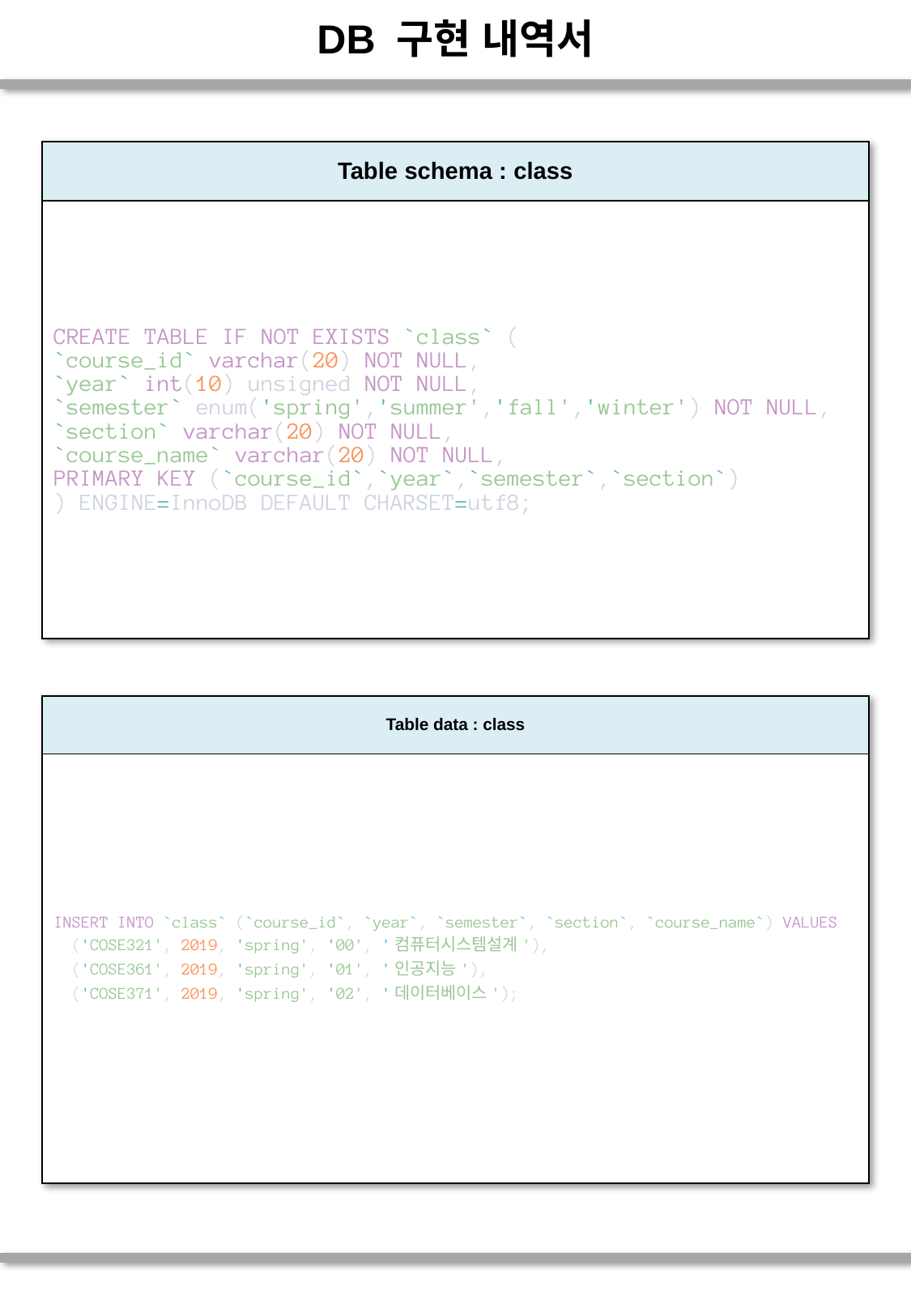

# DB 구현 내역서
| Table schema : class |
| --- |
| CREATE TABLE IF NOT EXISTS `class` ( `course\_id` varchar(20) NOT NULL, `year` int(10) unsigned NOT NULL, `semester` enum('spring','summer','fall','winter') NOT NULL, `section` varchar(20) NOT NULL, `course\_name` varchar(20) NOT NULL, PRIMARY KEY (`course\_id`,`year`,`semester`,`section`) ) ENGINE=InnoDB DEFAULT CHARSET=utf8; |
| Table data : class |
| --- |
| INSERT INTO `class` (`course\_id`, `year`, `semester`, `section`, `course\_name`) VALUES   ('COSE321', 2019, 'spring', '00', '컴퓨터시스템설계'),   ('COSE361', 2019, 'spring', '01', '인공지능'),   ('COSE371', 2019, 'spring', '02', '데이터베이스'); |